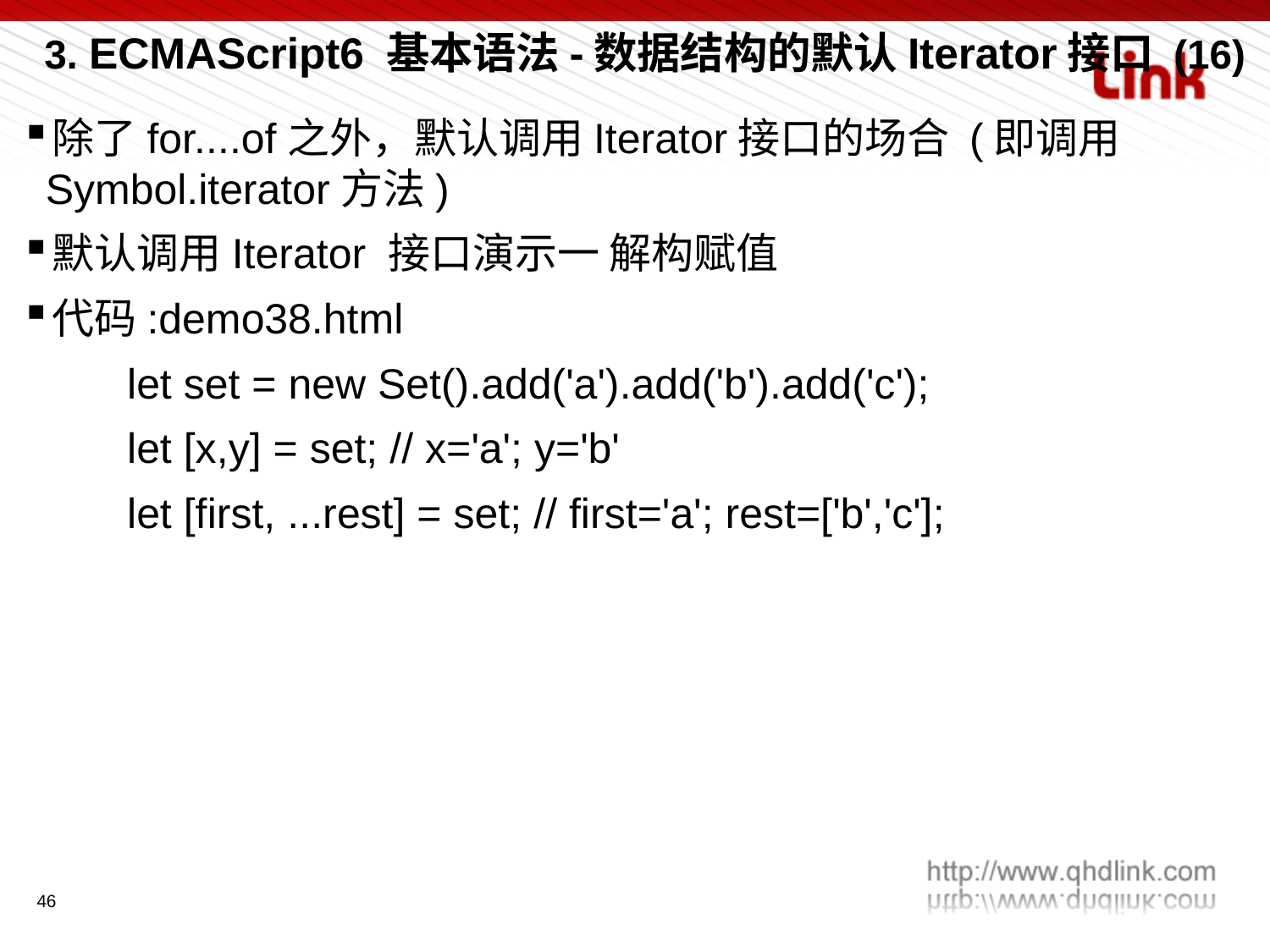

3. ECMAScript6 基本语法-数据结构的默认Iterator接口 (16)
除了for....of之外，默认调用Iterator接口的场合 (即调用Symbol.iterator方法)
默认调用Iterator 接口演示一 解构赋值
代码:demo38.html
         let set = new Set().add('a').add('b').add('c');
         let [x,y] = set; // x='a'; y='b'
         let [first, ...rest] = set; // first='a'; rest=['b','c'];

46